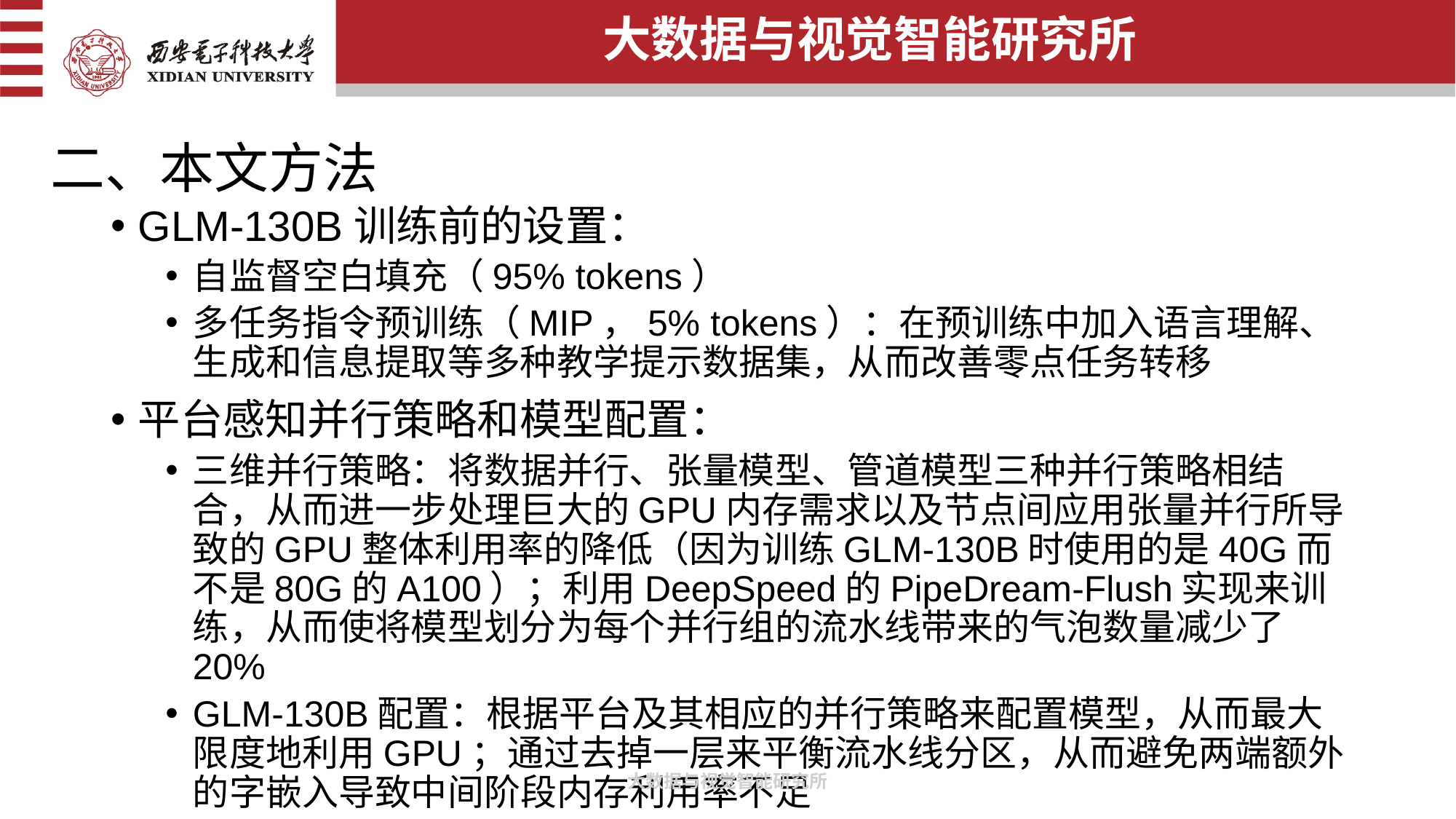

# 二、本文方法
GLM-130B训练前的设置：
自监督空白填充（95% tokens）
多任务指令预训练（MIP，5% tokens）：在预训练中加入语言理解、生成和信息提取等多种教学提示数据集，从而改善零点任务转移
平台感知并行策略和模型配置：
三维并行策略：将数据并行、张量模型、管道模型三种并行策略相结合，从而进一步处理巨大的GPU内存需求以及节点间应用张量并行所导致的GPU整体利用率的降低（因为训练GLM-130B时使用的是40G而不是80G的A100）；利用DeepSpeed的PipeDream-Flush实现来训练，从而使将模型划分为每个并行组的流水线带来的气泡数量减少了20%
GLM-130B配置：根据平台及其相应的并行策略来配置模型，从而最大限度地利用GPU；通过去掉一层来平衡流水线分区，从而避免两端额外的字嵌入导致中间阶段内存利用率不足

大数据与视觉智能研究所
15